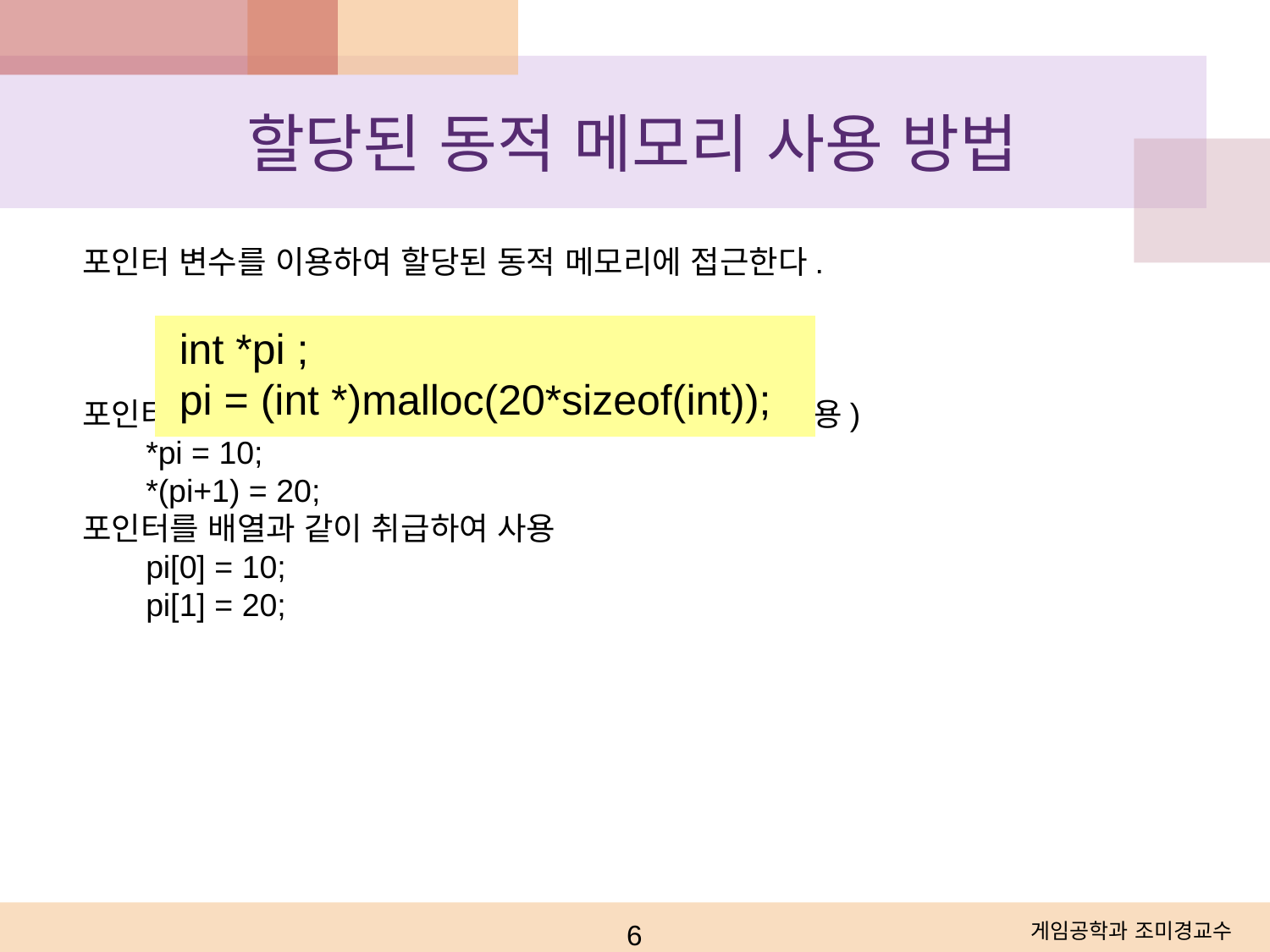

# 할당된 동적 메모리 사용 방법
포인터 변수를 이용하여 할당된 동적 메모리에 접근한다.

포인터를 통하여 동적 메모리 사용(간접 참조 연산자 사용)
*pi = 10;
*(pi+1) = 20;
포인터를 배열과 같이 취급하여 사용
pi[0] = 10;
pi[1] = 20;

 int *pi ;
 pi = (int *)malloc(20*sizeof(int));
6
게임공학과 조미경교수